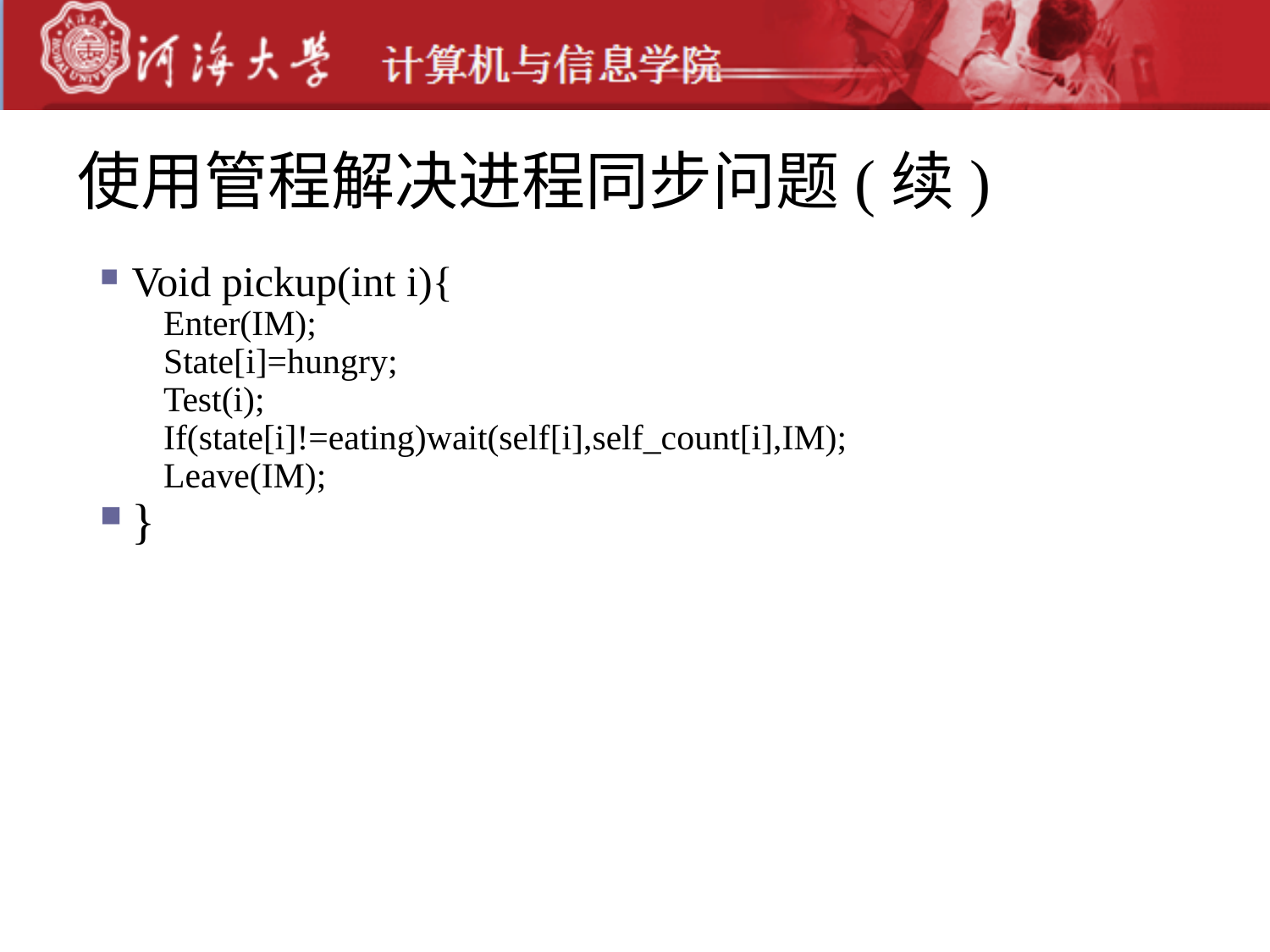

# 使用管程解决进程同步问题(续)
Void pickup(int i){
Enter(IM);
State[i]=hungry;
Test(i);
If(state[i]!=eating)wait(self[i],self_count[i],IM);
Leave(IM);
}